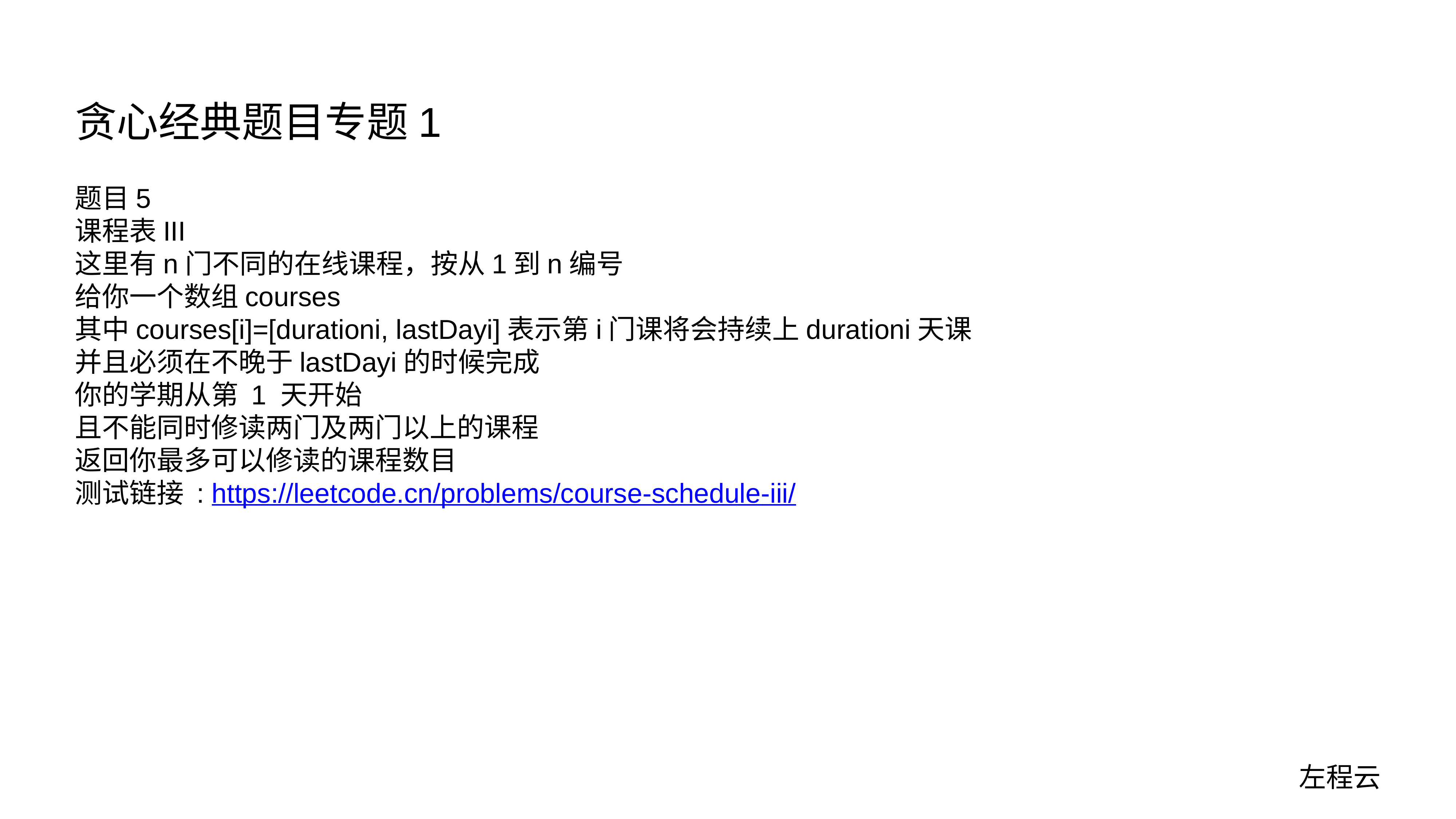

# 贪心经典题目专题1
题目5
课程表III
这里有n门不同的在线课程，按从1到n编号
给你一个数组courses
其中courses[i]=[durationi, lastDayi]表示第i门课将会持续上durationi天课
并且必须在不晚于lastDayi的时候完成
你的学期从第 1 天开始
且不能同时修读两门及两门以上的课程
返回你最多可以修读的课程数目
测试链接 : https://leetcode.cn/problems/course-schedule-iii/
左程云